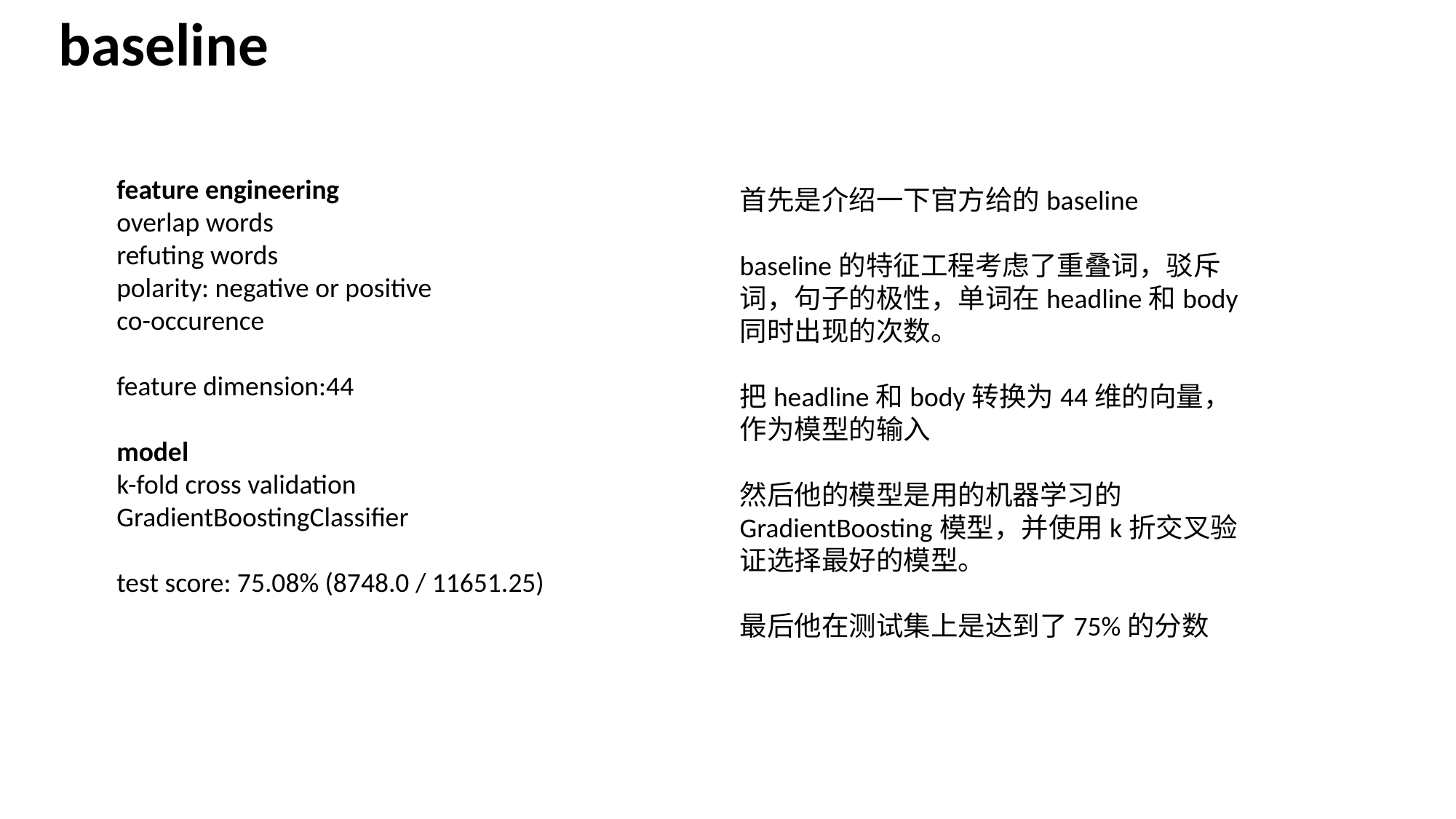

baseline
feature engineering
overlap words
refuting words
polarity: negative or positive
co-occurence

feature dimension:44

model
k-fold cross validation
GradientBoostingClassifier

test score: 75.08% (8748.0 / 11651.25)
首先是介绍一下官方给的baseline

baseline的特征工程考虑了重叠词，驳斥词，句子的极性，单词在headline和body同时出现的次数。

把headline和body转换为44维的向量，作为模型的输入

然后他的模型是用的机器学习的GradientBoosting模型，并使用k折交叉验证选择最好的模型。

最后他在测试集上是达到了75%的分数